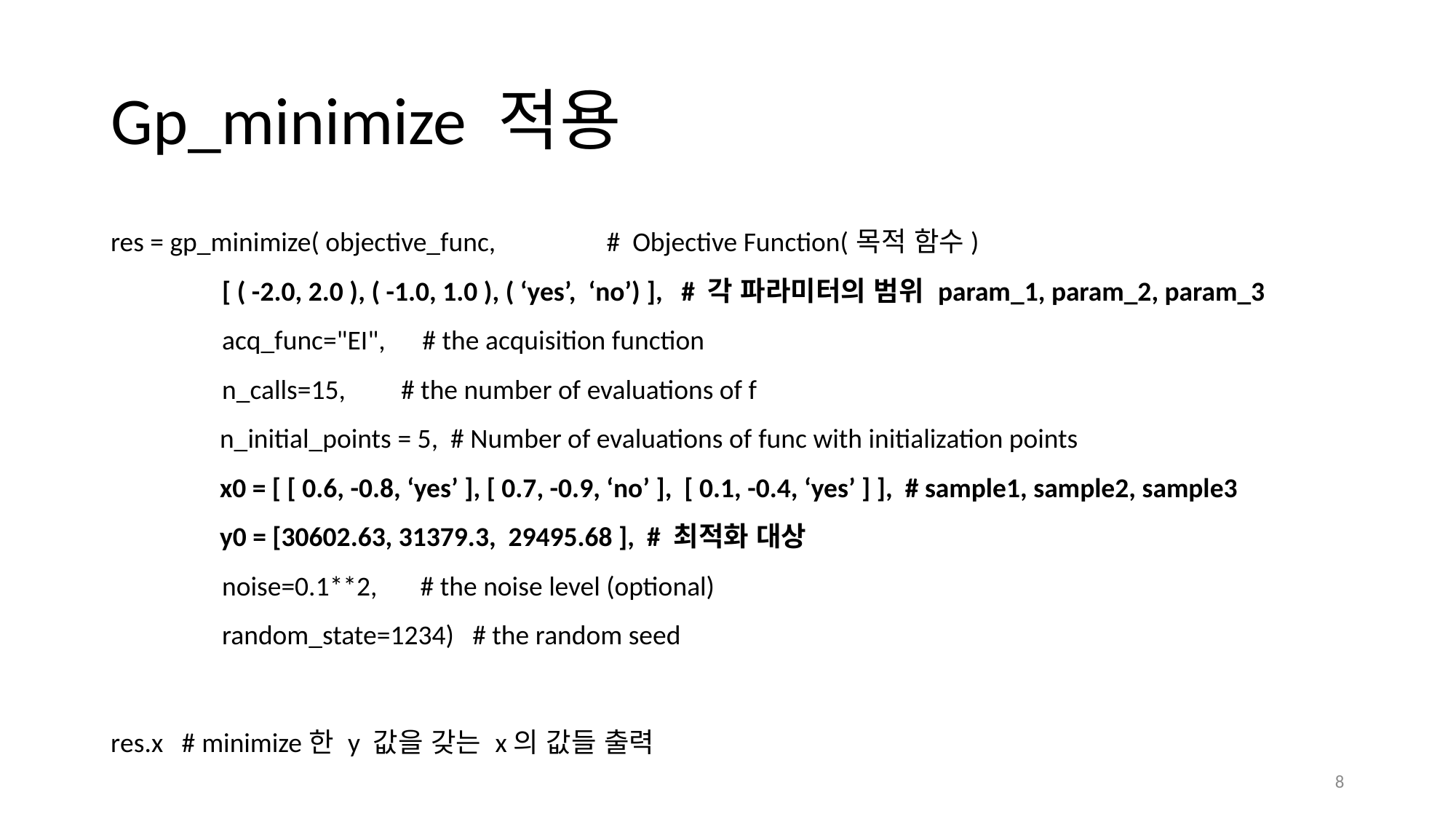

# Gp_minimize 적용
res = gp_minimize( objective_func,                  #  Objective Function(목적 함수)
                  [ ( -2.0, 2.0 ), ( -1.0, 1.0 ), ( ‘yes’,  ‘no’) ],   # 각 파라미터의 범위 param_1, param_2, param_3
                  acq_func="EI",      # the acquisition function
                  n_calls=15,         # the number of evaluations of f
	n_initial_points = 5,  # Number of evaluations of func with initialization points
	x0 = [ [ 0.6, -0.8, ‘yes’ ], [ 0.7, -0.9, ‘no’ ],  [ 0.1, -0.4, ‘yes’ ] ],  # sample1, sample2, sample3
	y0 = [30602.63, 31379.3,  29495.68 ],  # 최적화 대상
                  noise=0.1**2,       # the noise level (optional)
                  random_state=1234)   # the random seed
res.x   # minimize한 y 값을 갖는 x의 값들 출력
8